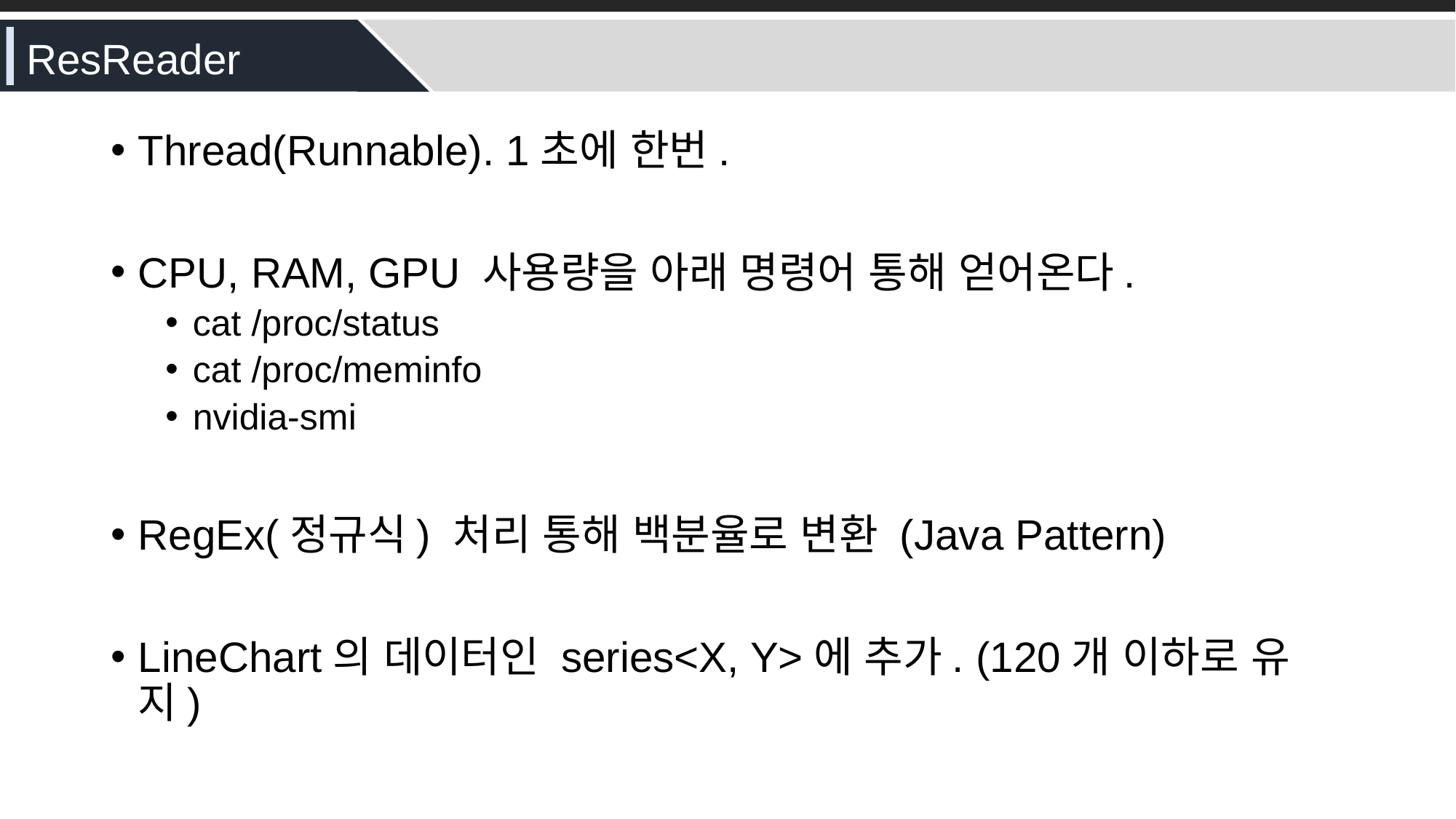

# ResReader
Thread(Runnable). 1초에 한번.

CPU, RAM, GPU 사용량을 아래 명령어 통해 얻어온다.
cat /proc/status
cat /proc/meminfo
nvidia-smi

RegEx(정규식) 처리 통해 백분율로 변환 (Java Pattern)

LineChart의 데이터인 series<X, Y>에 추가. (120개 이하로 유지)